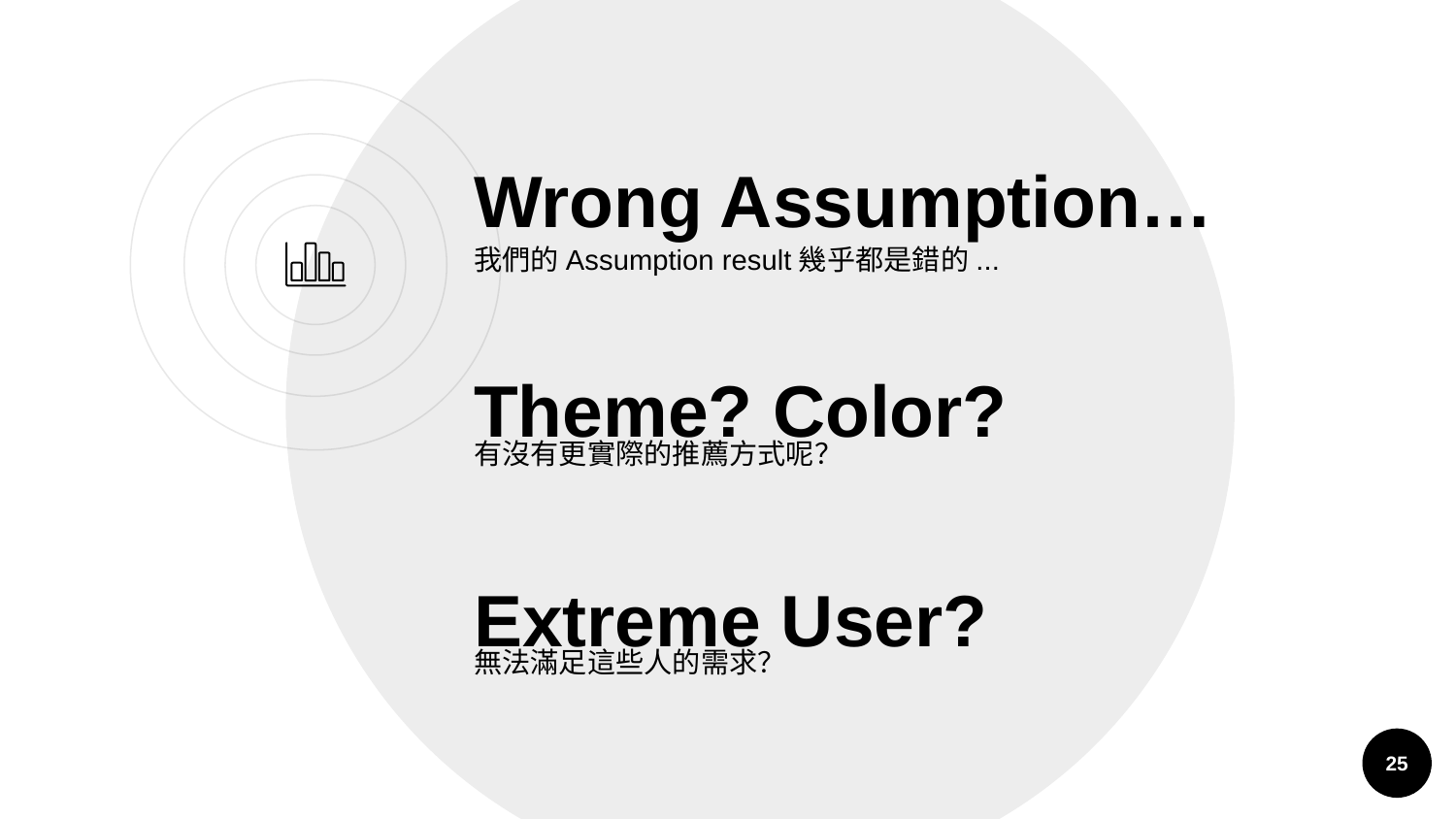

Wrong Assumption…
我們的Assumption result幾乎都是錯的...

Theme? Color?
有沒有更實際的推薦方式呢？
Extreme User?
無法滿足這些人的需求？
25